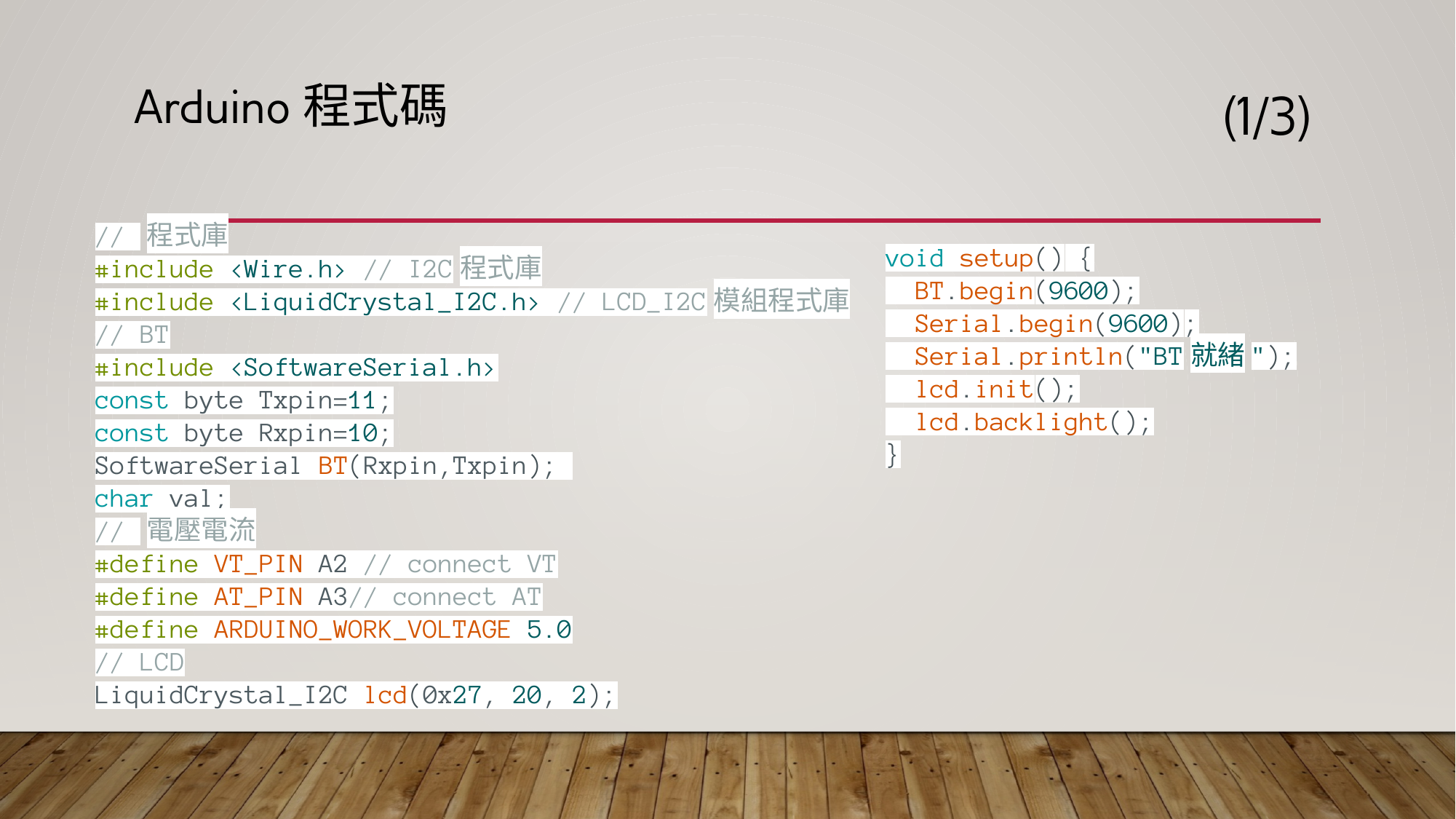

(1/3)
# Arduino程式碼
void setup() {
  BT.begin(9600);
  Serial.begin(9600);
  Serial.println("BT就緒");
  lcd.init();
  lcd.backlight();
}

// 程式庫
#include <Wire.h> // I2C程式庫
#include <LiquidCrystal_I2C.h> // LCD_I2C模組程式庫
// BT
#include <SoftwareSerial.h>
const byte Txpin=11;
const byte Rxpin=10;
SoftwareSerial BT(Rxpin,Txpin);
char val;
// 電壓電流
#define VT_PIN A2 // connect VT
#define AT_PIN A3// connect AT
#define ARDUINO_WORK_VOLTAGE 5.0
// LCD
LiquidCrystal_I2C lcd(0x27, 20, 2);